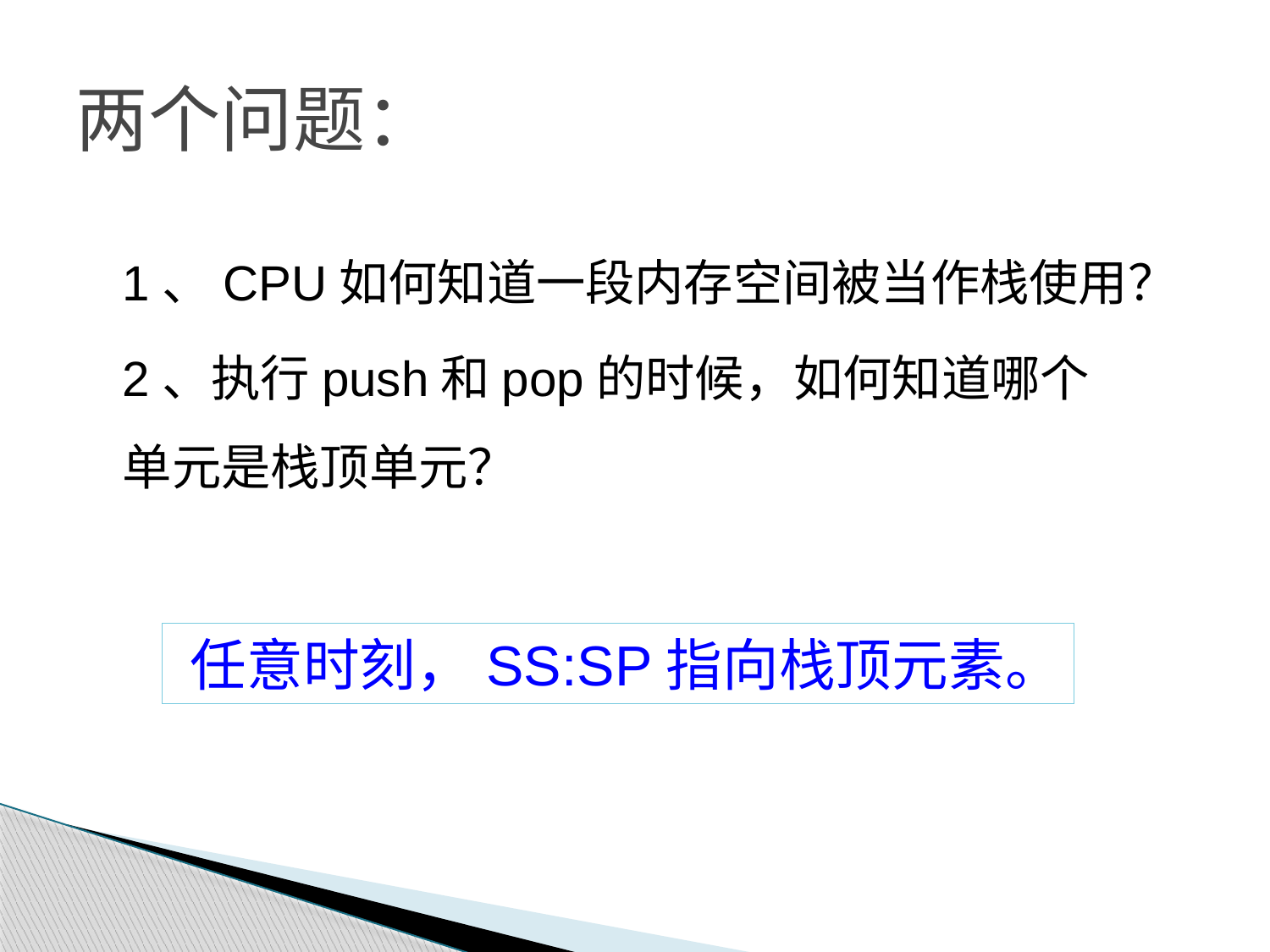

# 两个问题：
1、CPU如何知道一段内存空间被当作栈使用？
2、执行push和pop的时候，如何知道哪个单元是栈顶单元？
任意时刻，SS:SP指向栈顶元素。